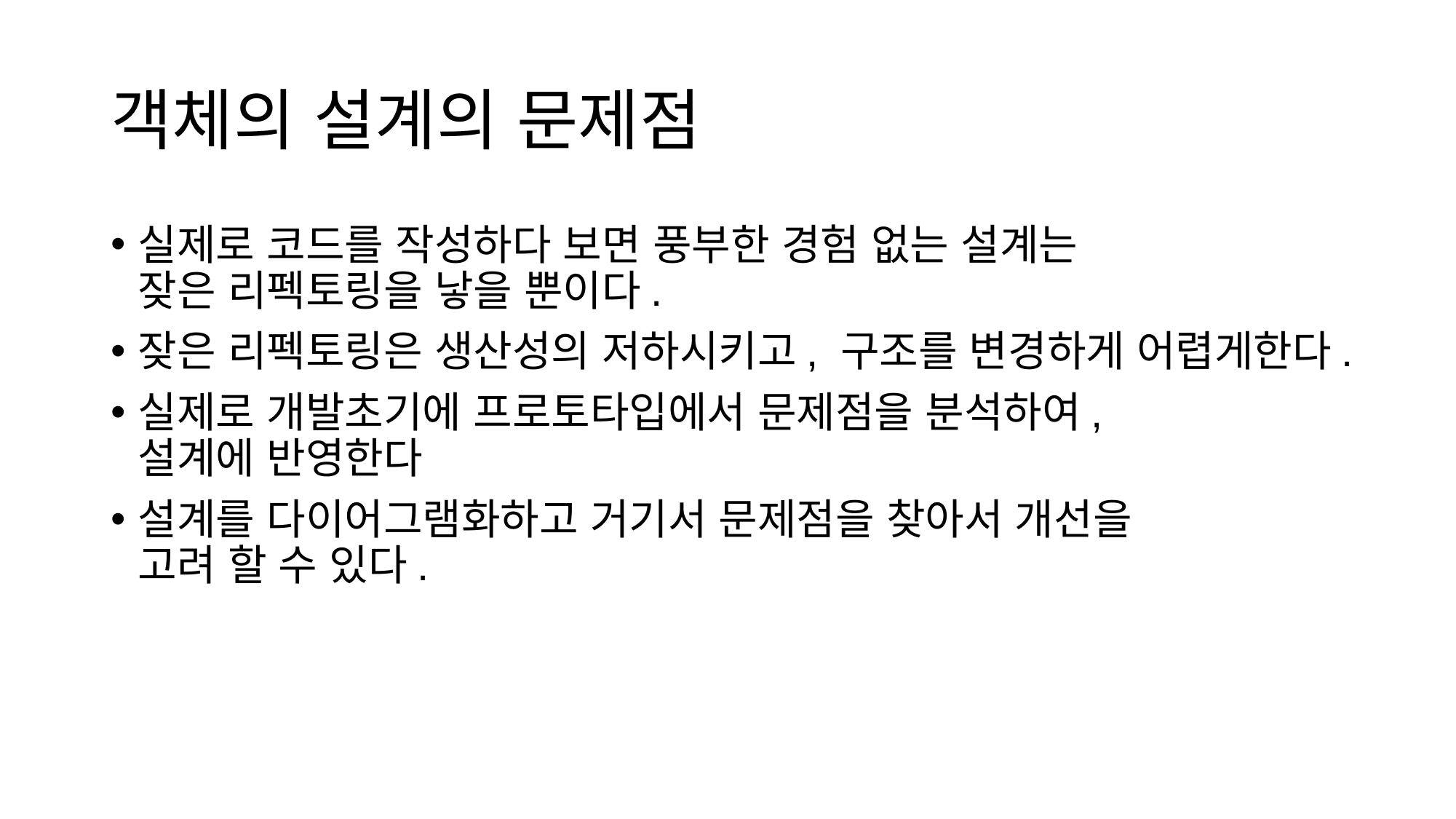

# 객체의 설계의 문제점
실제로 코드를 작성하다 보면 풍부한 경험 없는 설계는
잦은 리펙토링을 낳을 뿐이다.
잦은 리펙토링은 생산성의 저하시키고, 구조를 변경하게 어렵게한다.
실제로 개발초기에 프로토타입에서 문제점을 분석하여,
설계에 반영한다
설계를 다이어그램화하고 거기서 문제점을 찾아서 개선을
고려 할 수 있다.